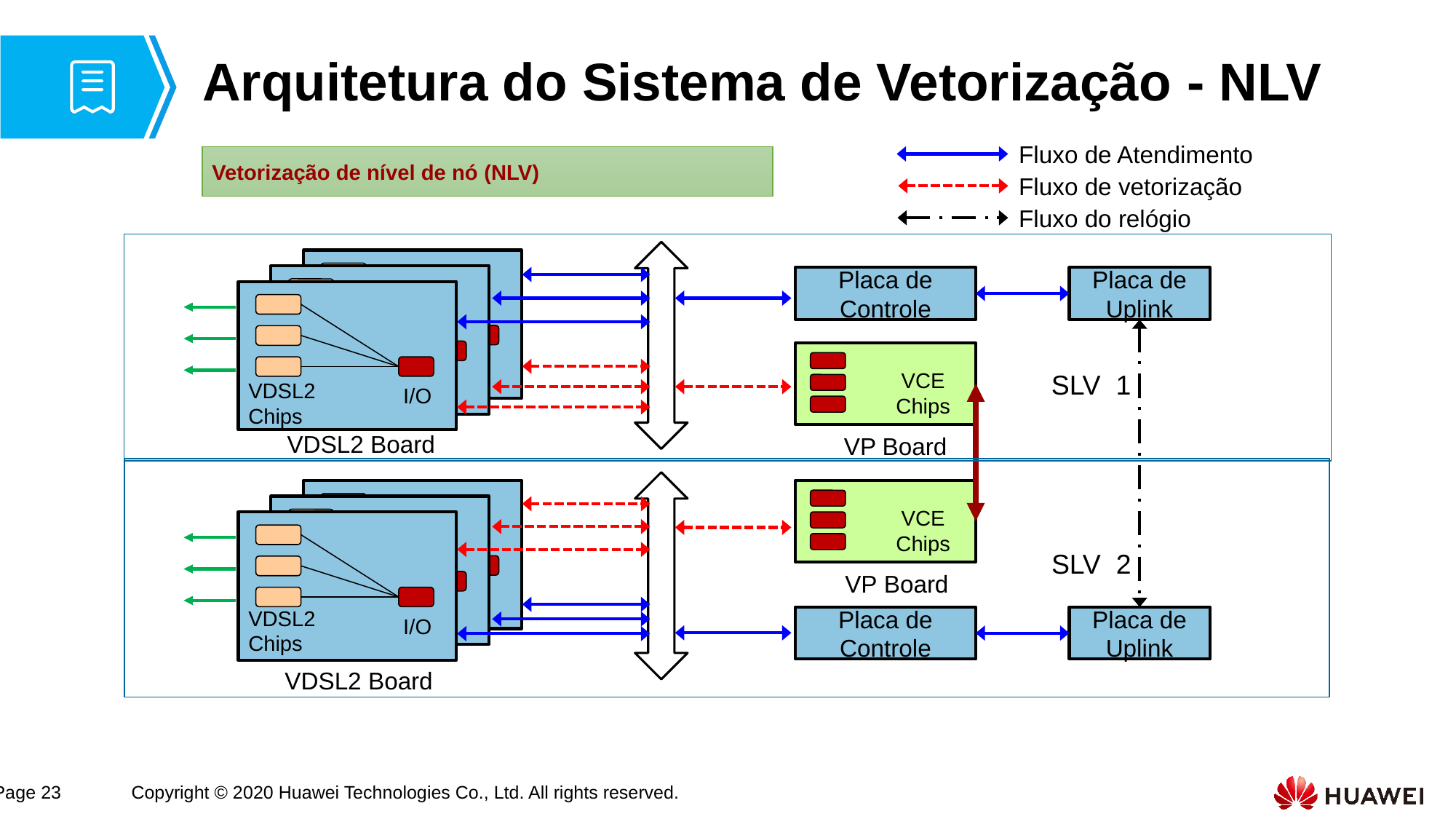

# Arquitetura do Sistema de Vetorização - NLV
Fluxo de Atendimento
Fluxo de vetorização
Fluxo do relógio
Vetorização de nível de nó (NLV)

VDSL2芯片

VDSL2芯片
Placa de Controle
Placa de Uplink

VDSL2 Chips
I/O

VCE
Chips

VDSL2 Board
VP Board

VDSL2芯片

VDSL2芯片
VCE
Chips

VDSL2 Chips
I/O

VP Board
Placa de Controle
Placa de Uplink
VDSL2 Board
SLV  1

SLV  2